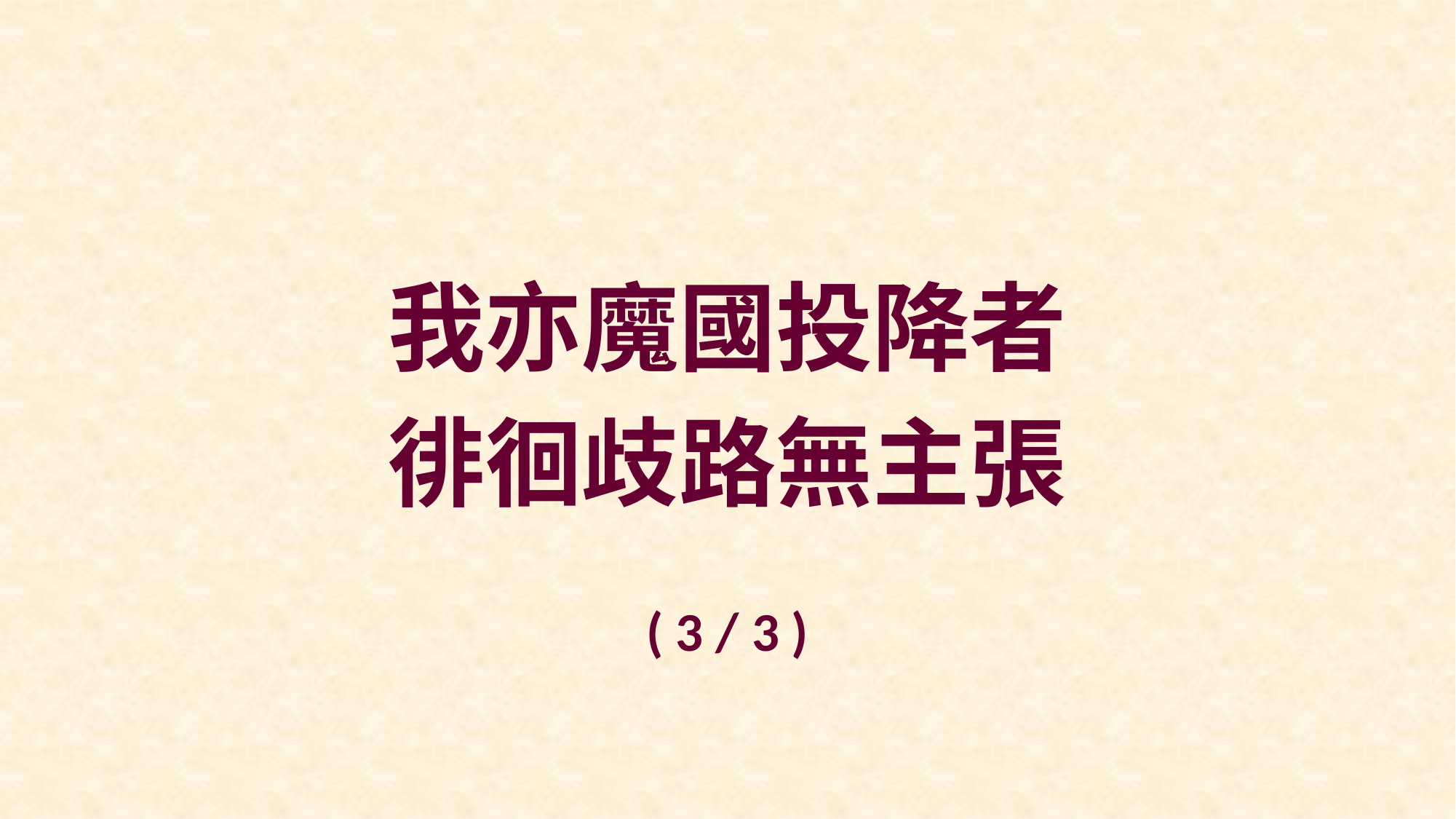

我亦魔國投降者
徘徊歧路無主張
( 3 / 3 )